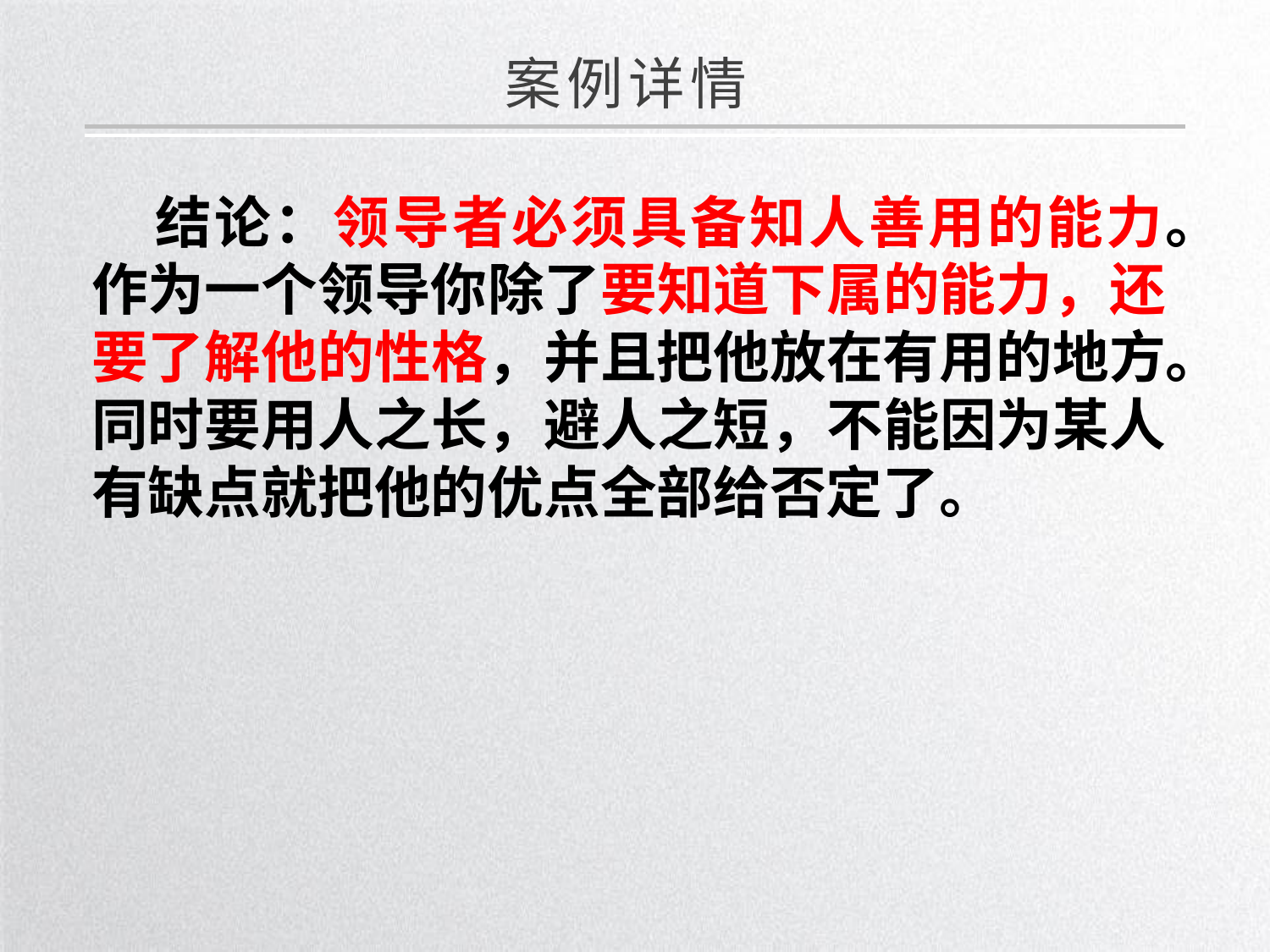

案例详情
结论：领导者必须具备知人善用的能力。作为一个领导你除了要知道下属的能力，还要了解他的性格，并且把他放在有用的地方。同时要用人之长，避人之短，不能因为某人有缺点就把他的优点全部给否定了。